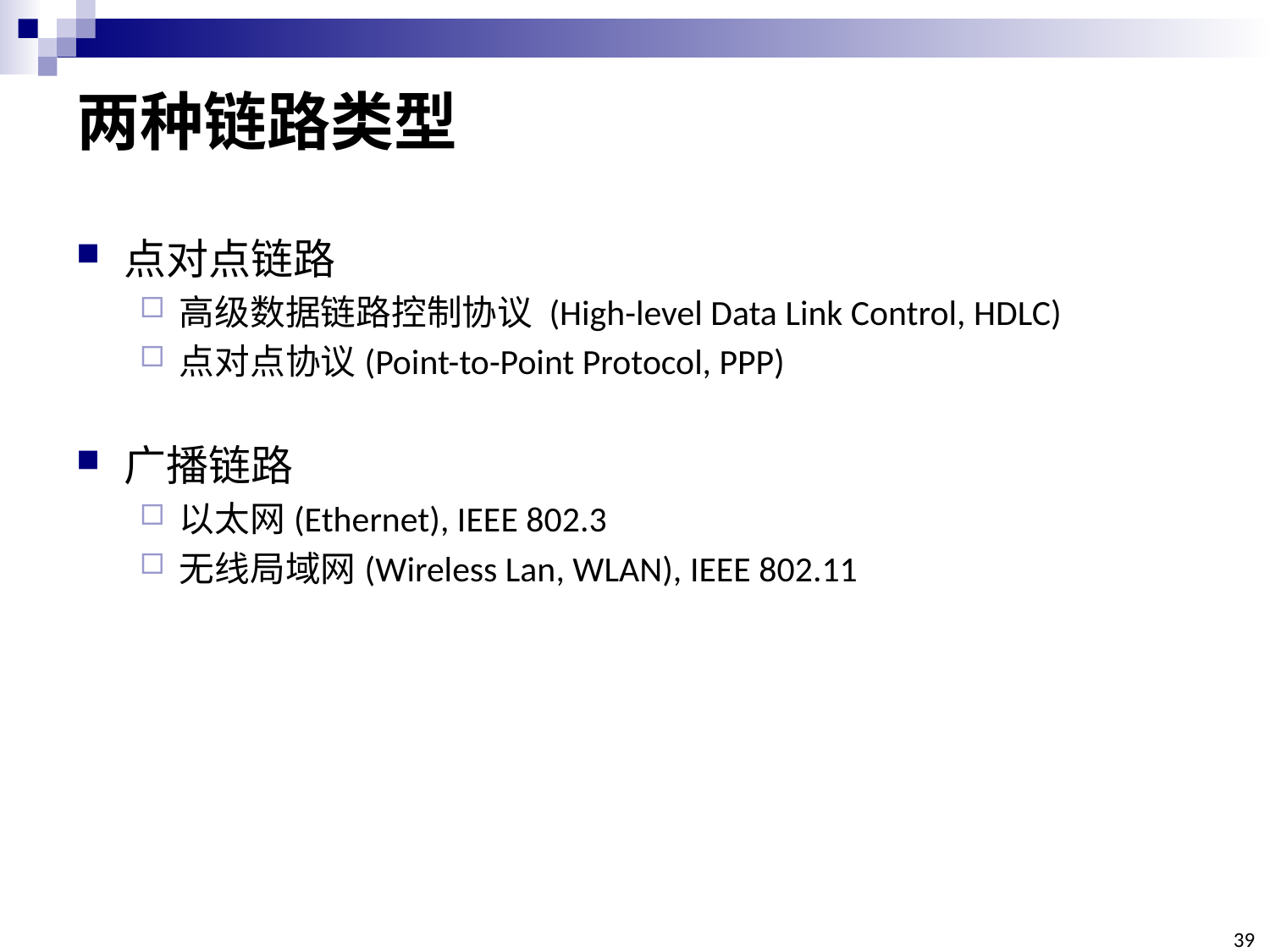

# 两种链路类型
点对点链路
高级数据链路控制协议 (High-level Data Link Control, HDLC)
点对点协议(Point-to-Point Protocol, PPP)
广播链路
以太网(Ethernet), IEEE 802.3
无线局域网(Wireless Lan, WLAN), IEEE 802.11

39